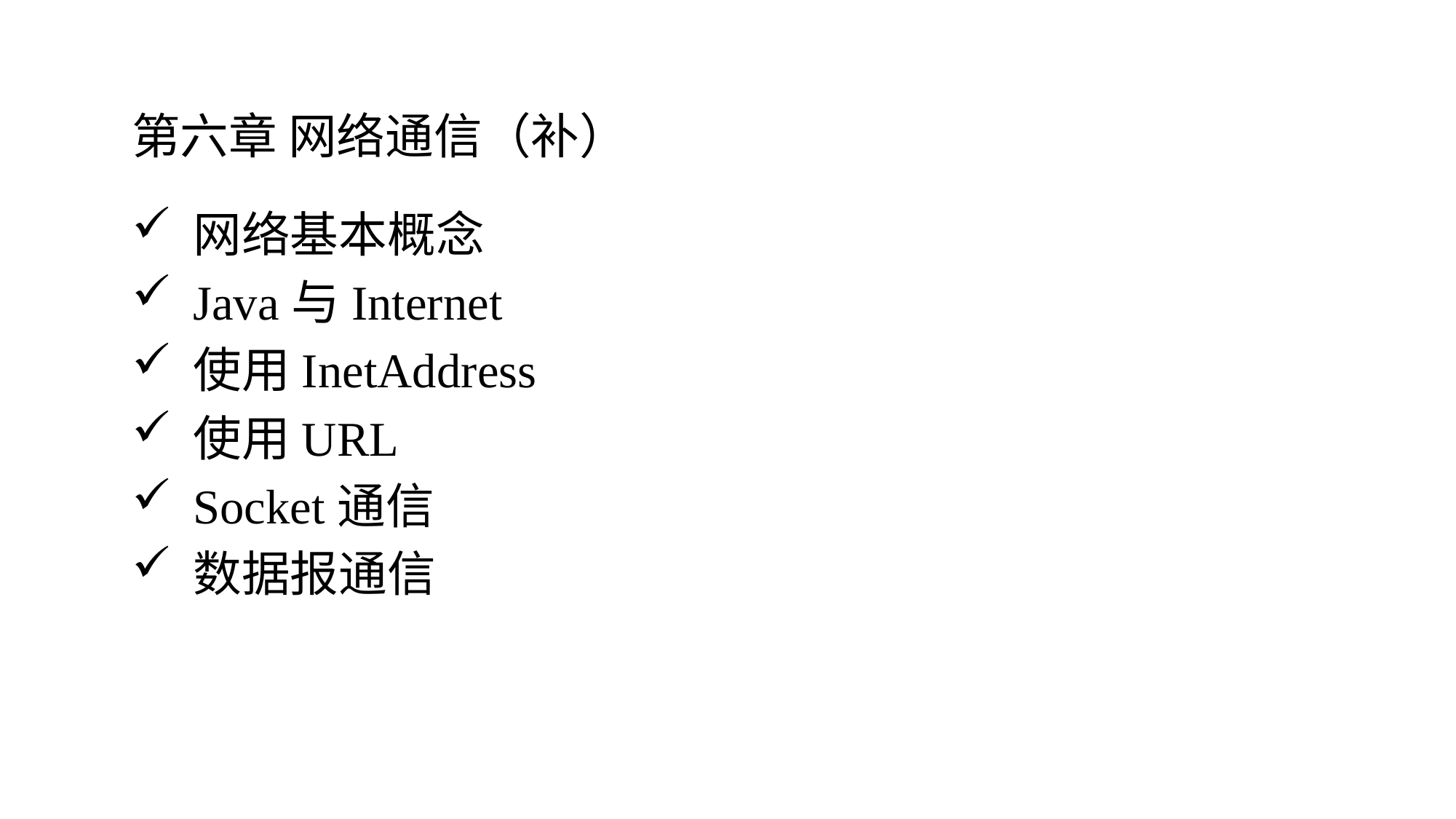

第六章 网络通信（补）
网络基本概念
Java与Internet
使用InetAddress
使用URL
Socket通信
数据报通信